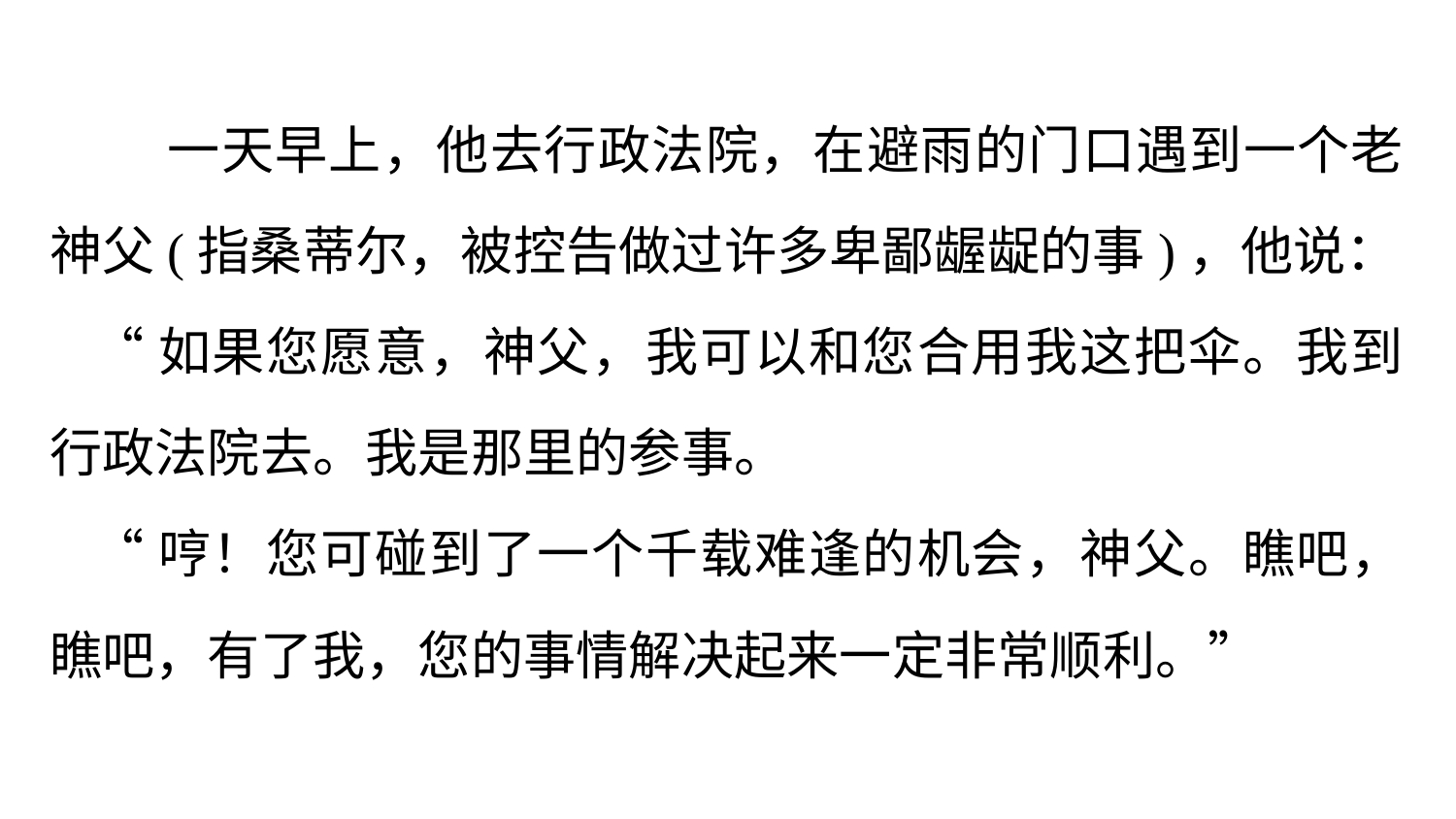

一天早上，他去行政法院，在避雨的门口遇到一个老神父(指桑蒂尔，被控告做过许多卑鄙龌龊的事)，他说：
   “如果您愿意，神父，我可以和您合用我这把伞。我到行政法院去。我是那里的参事。
   “哼！您可碰到了一个千载难逢的机会，神父。瞧吧，瞧吧，有了我，您的事情解决起来一定非常顺利。”